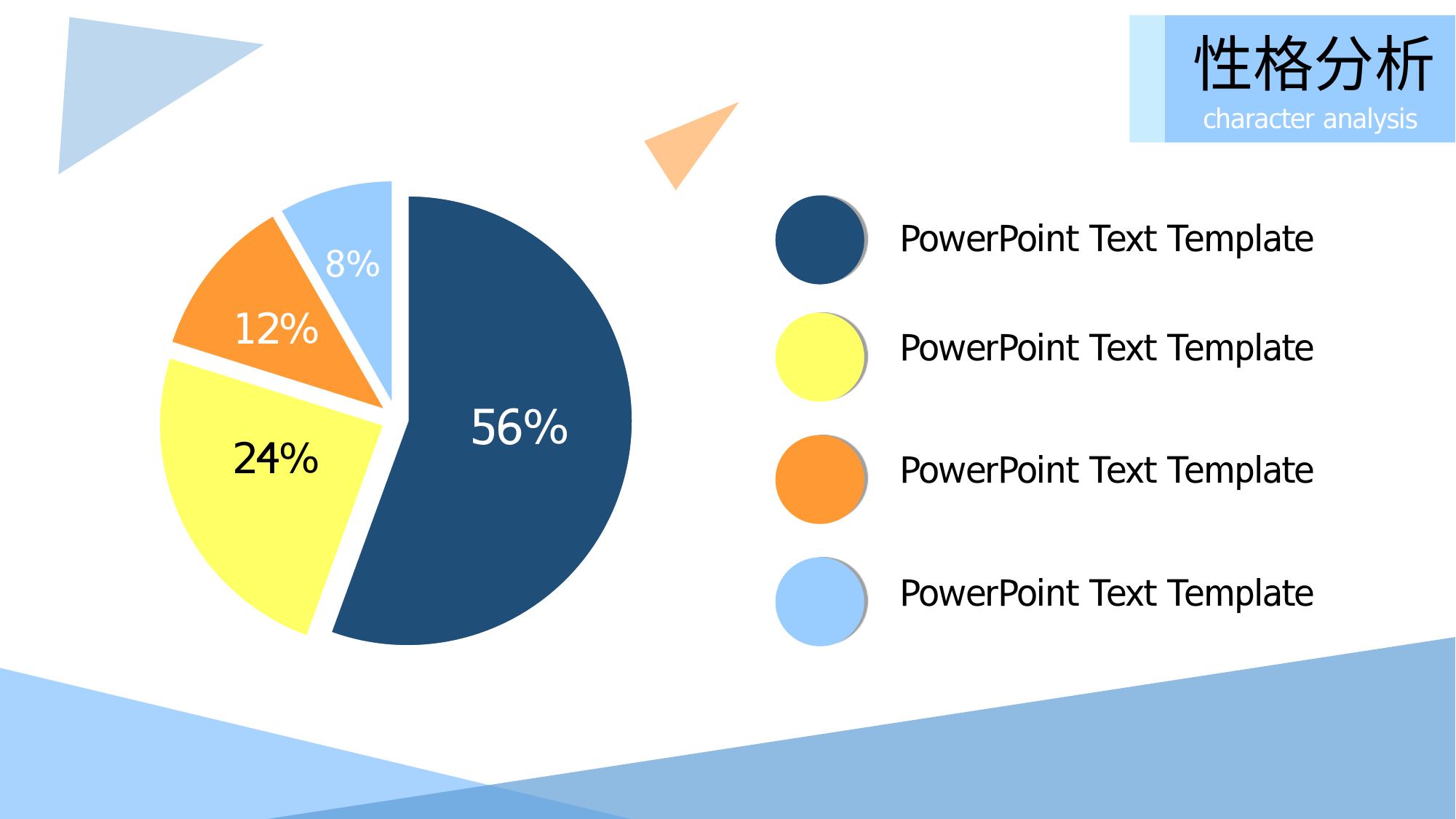

性格分析
character analysis

### Chart

| Category | 销售额 |
|---|---|
| 第一季度 | 8.0 |
| 第二季度 | 3.5 |
| 第三季度 | 1.7 |
| 第四季度 | 1.2 |
PowerPoint Text Template
8%
12%

PowerPoint Text Template
56%
24%

PowerPoint Text Template

PowerPoint Text Template